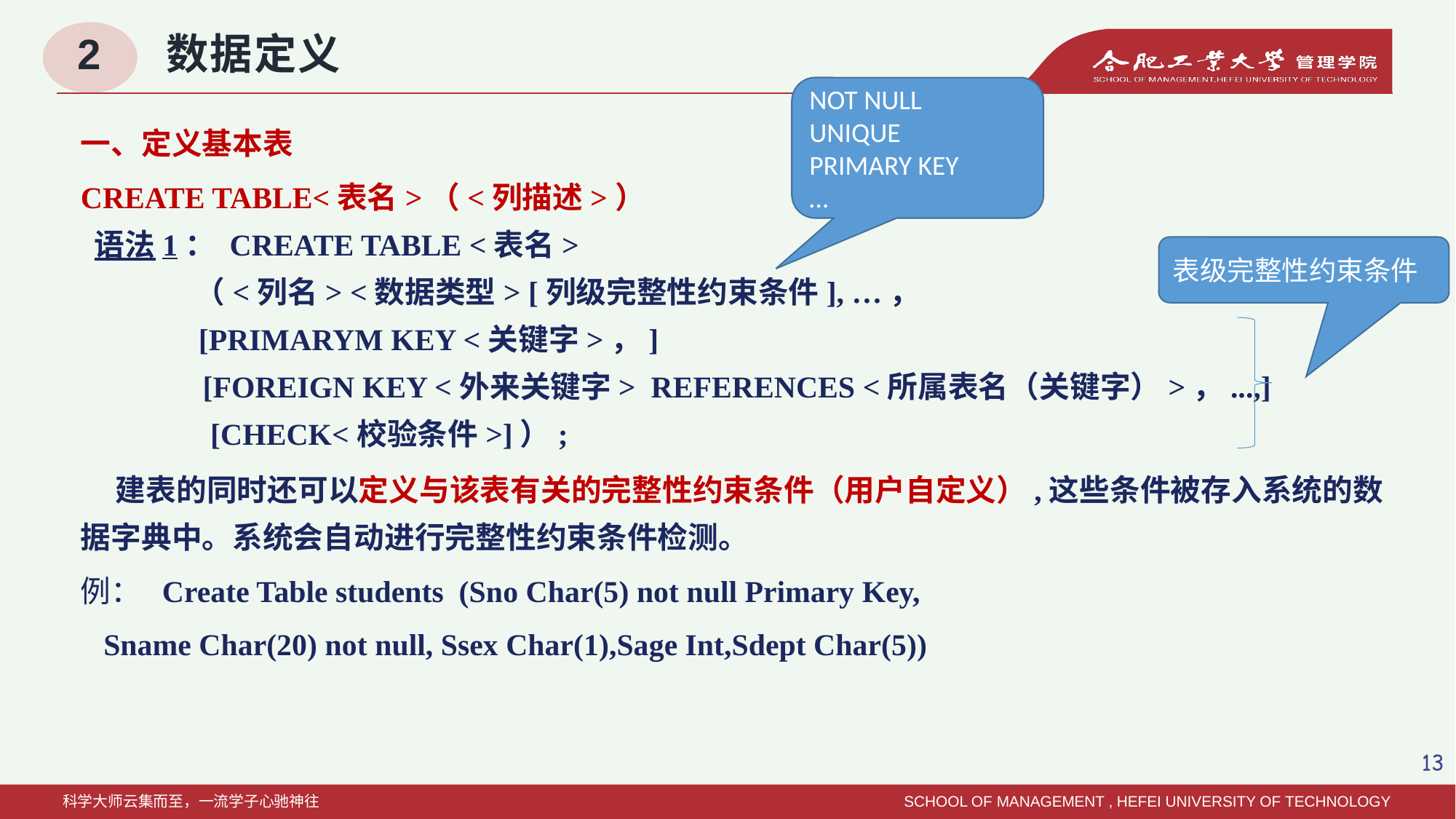

# 2    数据定义
NOT NULL
UNIQUE
PRIMARY KEY
…
一、定义基本表
CREATE TABLE<表名>（<列描述>）
  语法1： CREATE TABLE <表名>
              （<列名> <数据类型> [列级完整性约束条件], …，
                [PRIMARYM KEY <关键字>，]
                [FOREIGN KEY <外来关键字>  REFERENCES <所属表名（关键字）>，...,]
                 [CHECK<校验条件>]）;
    建表的同时还可以定义与该表有关的完整性约束条件（用户自定义）,这些条件被存入系统的数据字典中。系统会自动进行完整性约束条件检测。
例：  Create Table students  (Sno Char(5) not null Primary Key,
   Sname Char(20) not null, Ssex Char(1),Sage Int,Sdept Char(5))
表级完整性约束条件

13